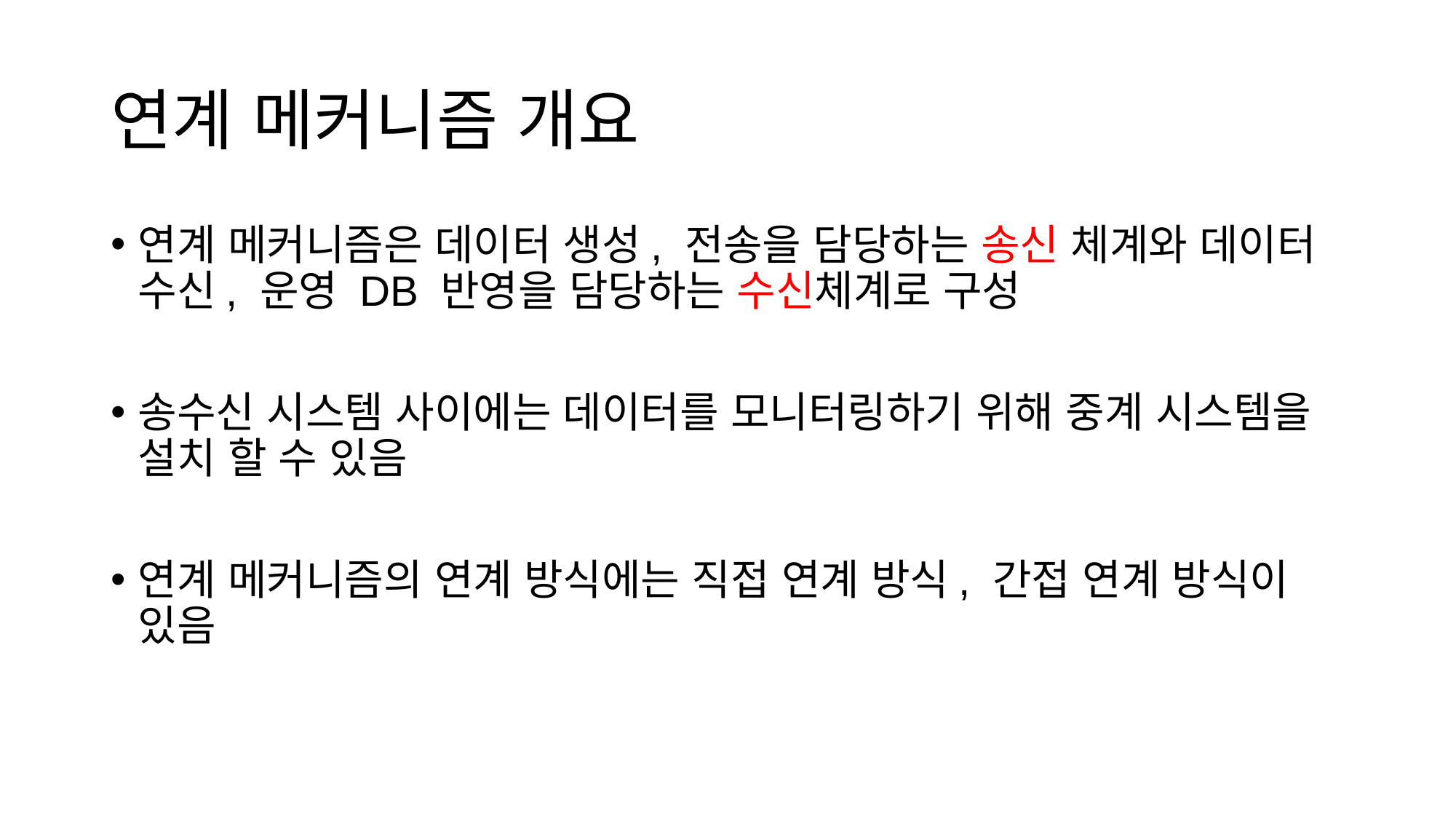

# 연계 메커니즘 개요
연계 메커니즘은 데이터 생성, 전송을 담당하는 송신 체계와 데이터 수신, 운영 DB 반영을 담당하는 수신체계로 구성

송수신 시스템 사이에는 데이터를 모니터링하기 위해 중계 시스템을 설치 할 수 있음

연계 메커니즘의 연계 방식에는 직접 연계 방식, 간접 연계 방식이 있음